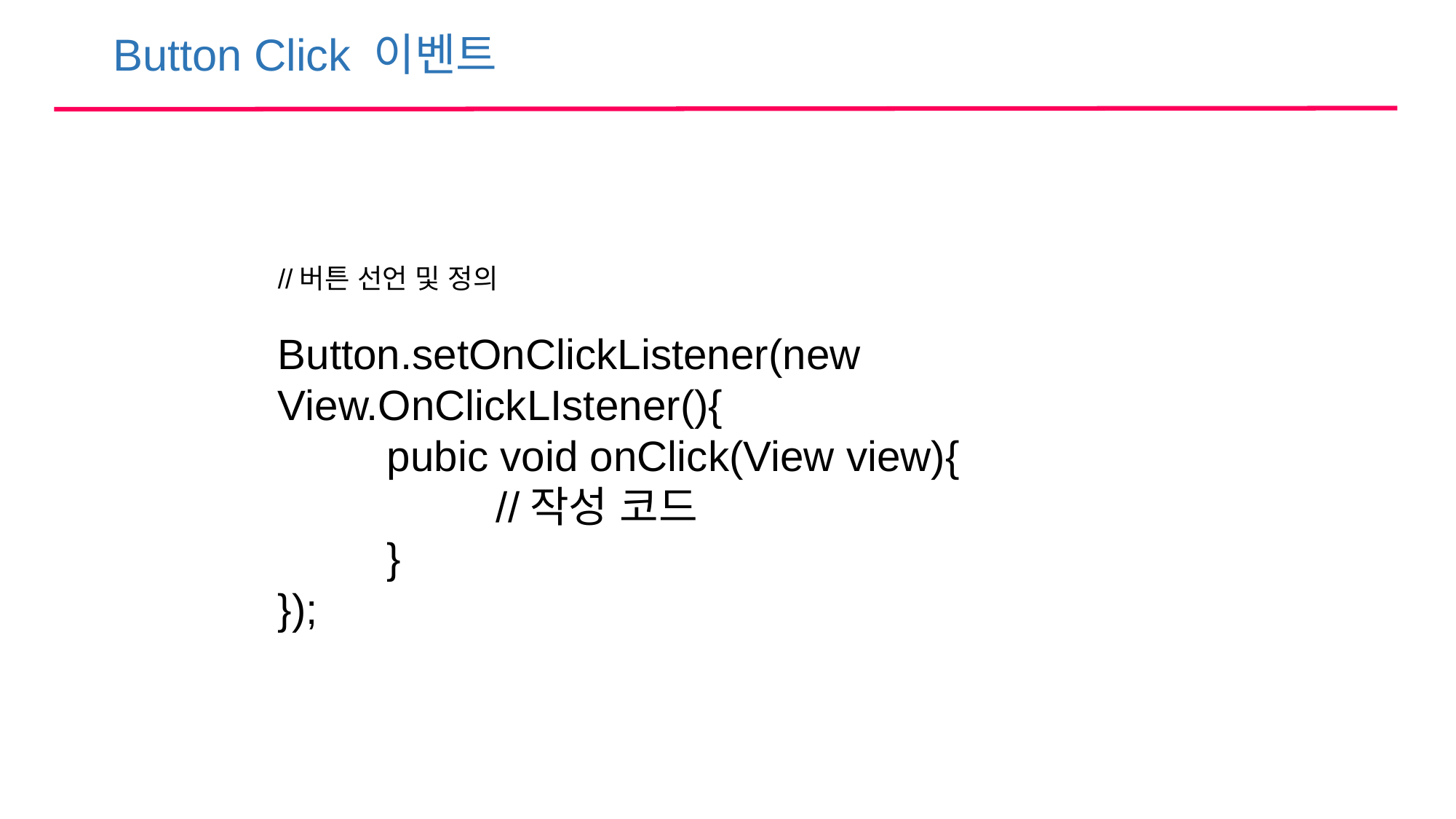

Button Click 이벤트
//버튼 선언 및 정의

Button.setOnClickListener(new View.OnClickLIstener(){
	pubic void onClick(View view){
		//작성 코드
	}
});